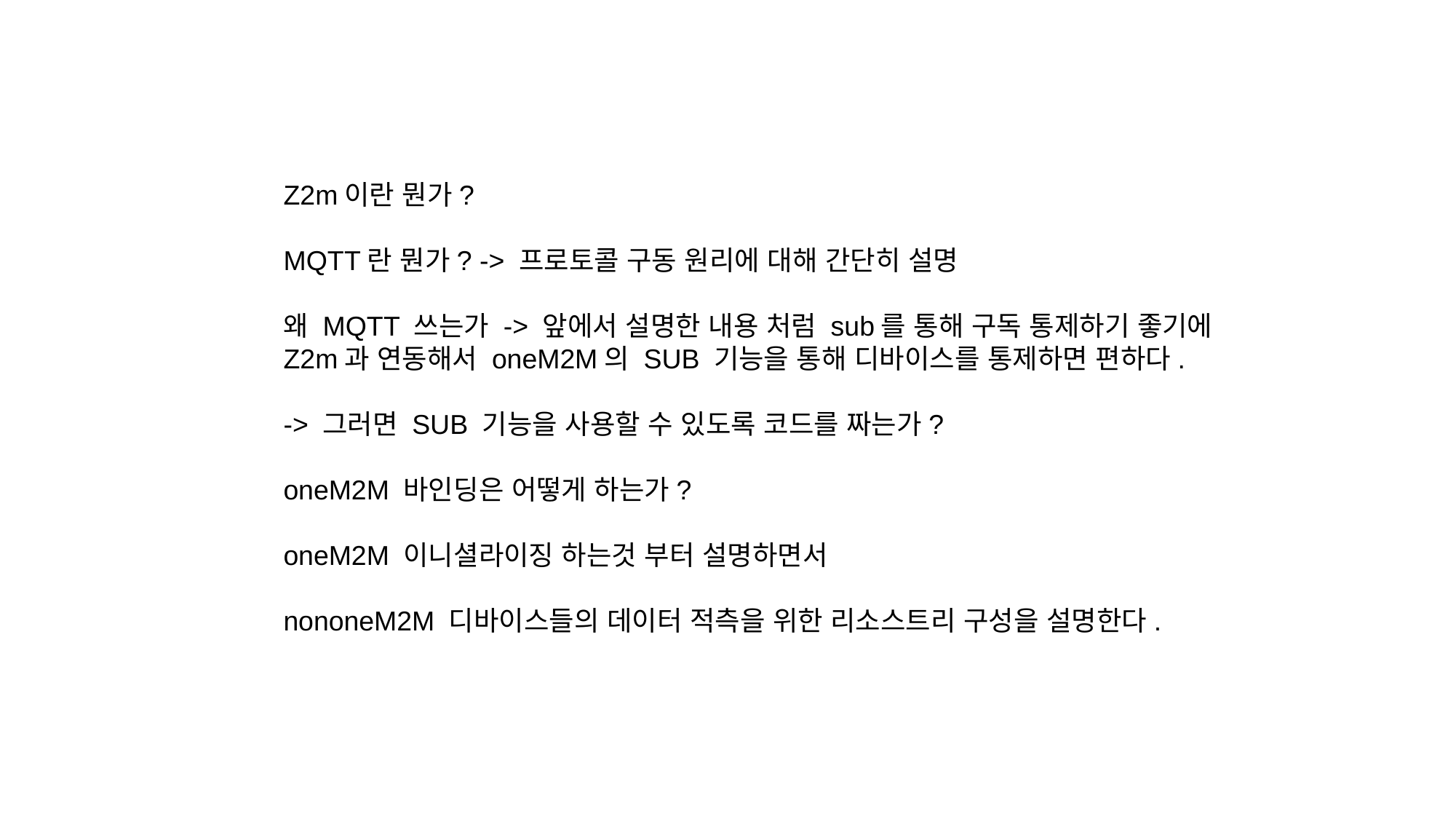

Z2m이란 뭔가?

MQTT란 뭔가? -> 프로토콜 구동 원리에 대해 간단히 설명

왜 MQTT 쓰는가 -> 앞에서 설명한 내용 처럼 sub를 통해 구독 통제하기 좋기에
Z2m과 연동해서 oneM2M의 SUB 기능을 통해 디바이스를 통제하면 편하다.

-> 그러면 SUB 기능을 사용할 수 있도록 코드를 짜는가?

oneM2M 바인딩은 어떻게 하는가?

oneM2M 이니셜라이징 하는것 부터 설명하면서

nononeM2M 디바이스들의 데이터 적측을 위한 리소스트리 구성을 설명한다.